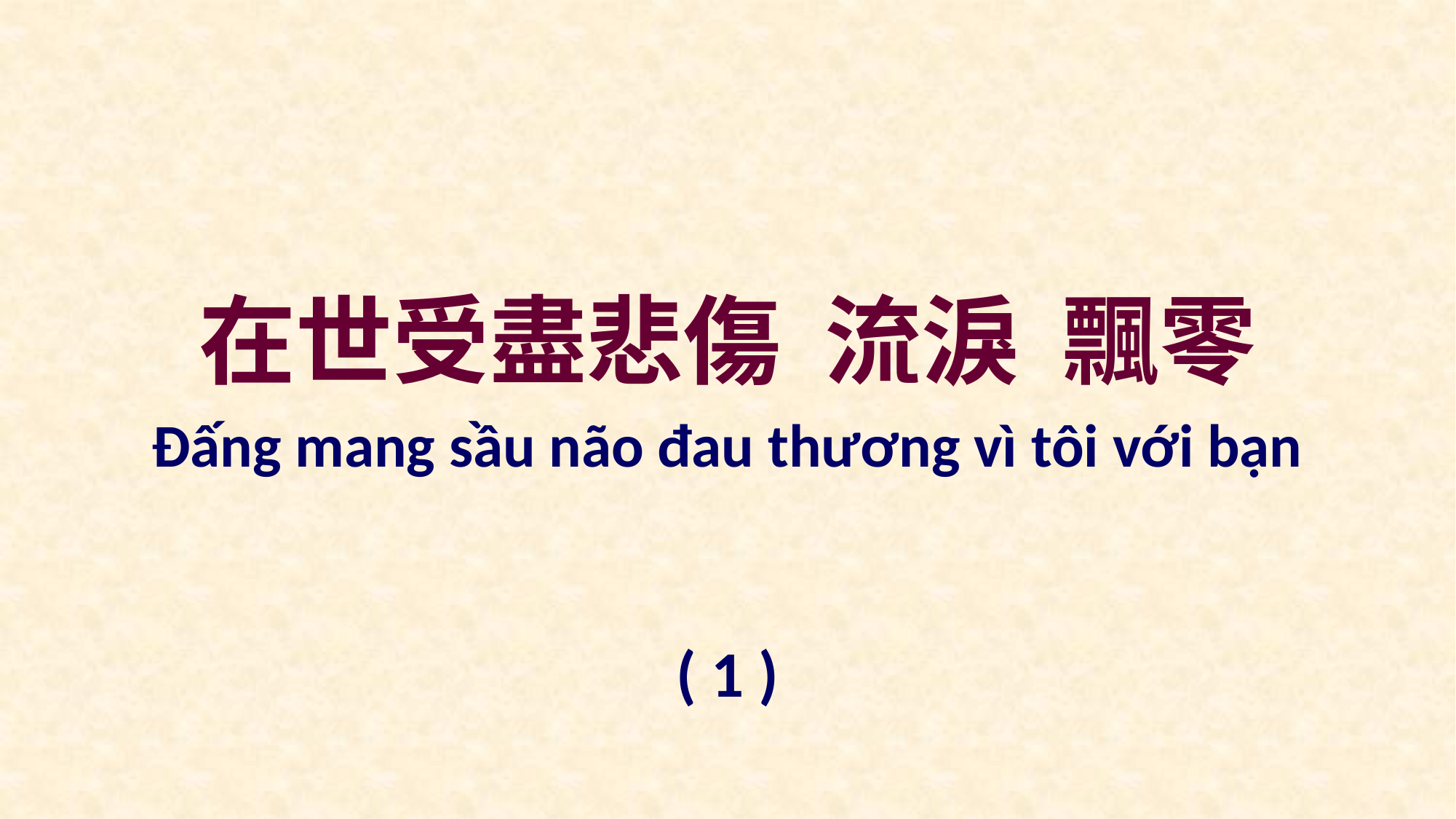

在世受盡悲傷  流淚  飄零
Đấng mang sầu não đau thương vì tôi với bạn
( 1 )